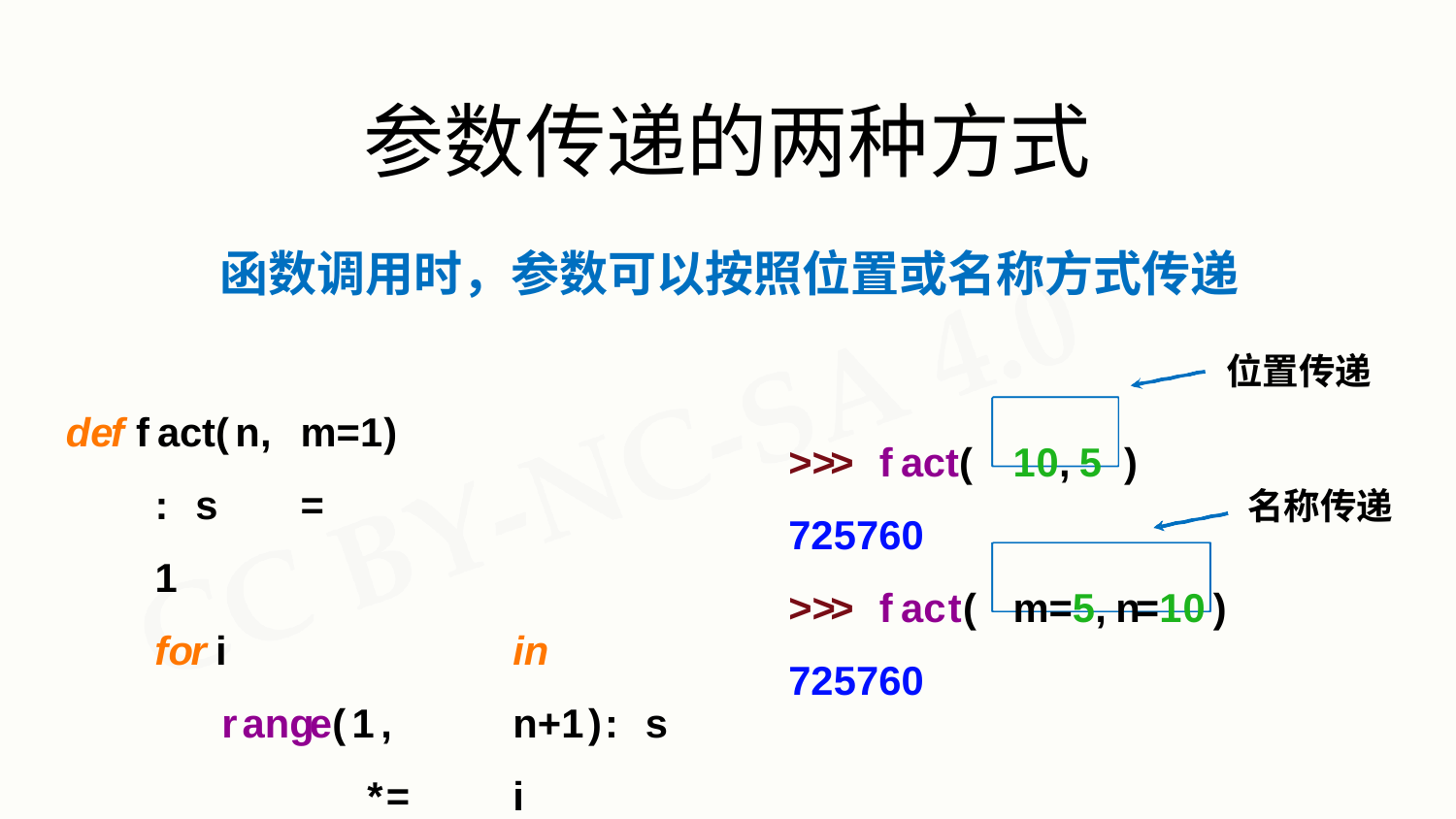

# 参数传递的两种方式
函数调用时，参数可以按照位置或名称方式传递

位置传递

def fact(n,	m=1)	: s	=	1
for i		in range(1,	n+1): s	*=	i
return s//m
>>>	fact(	10,5	) 725760
>>>	fact(	m=5,n=10	) 725760

名称传递